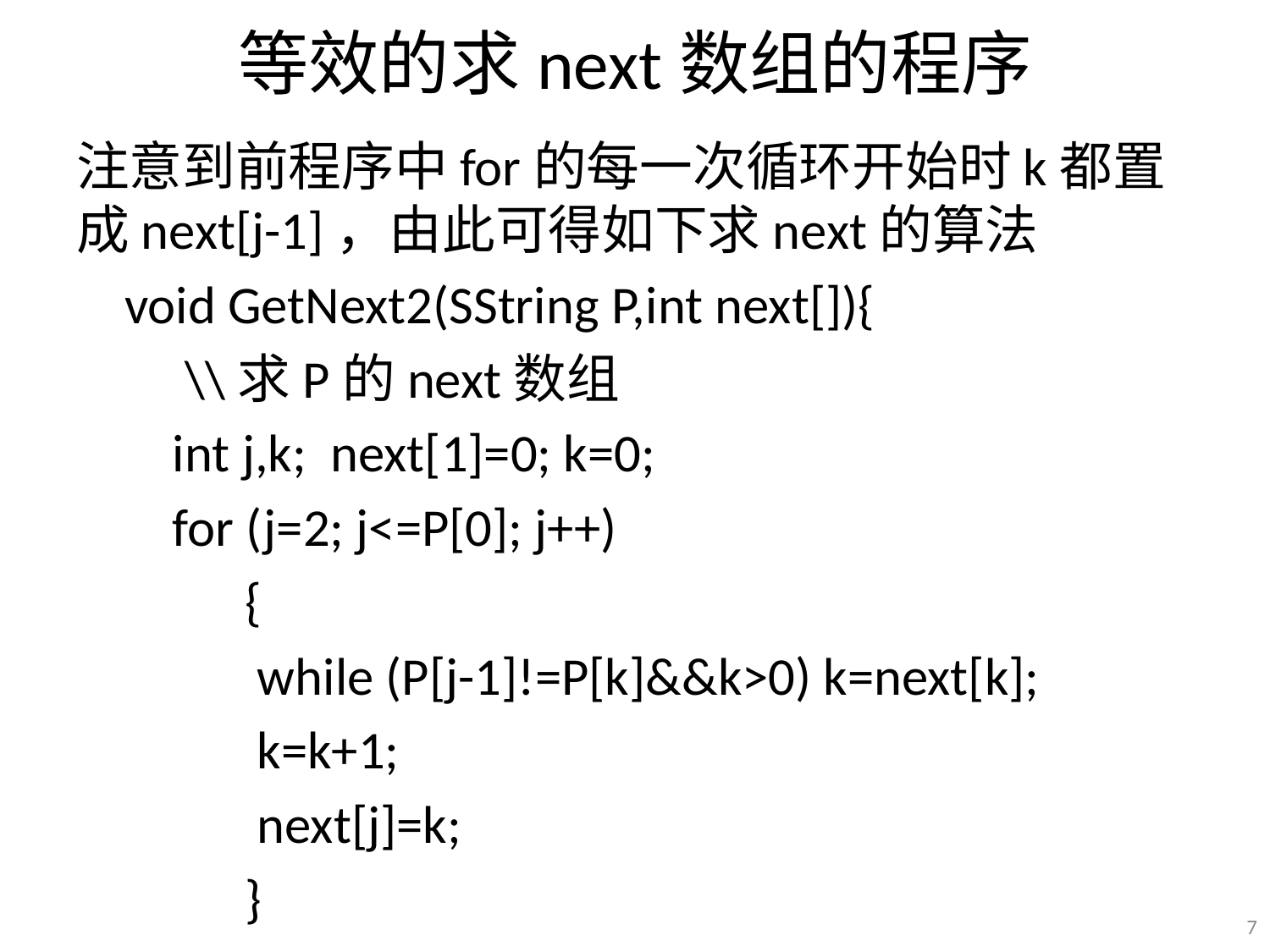

# 等效的求next数组的程序
注意到前程序中for的每一次循环开始时k都置成next[j-1]，由此可得如下求next的算法
    void GetNext2(SString P,int next[]){
         \\求P的next数组
        int j,k;  next[1]=0; k=0;
        for (j=2; j<=P[0]; j++)
              {
               while (P[j-1]!=P[k]&&k>0) k=next[k];
               k=k+1;
               next[j]=k;
              }

7